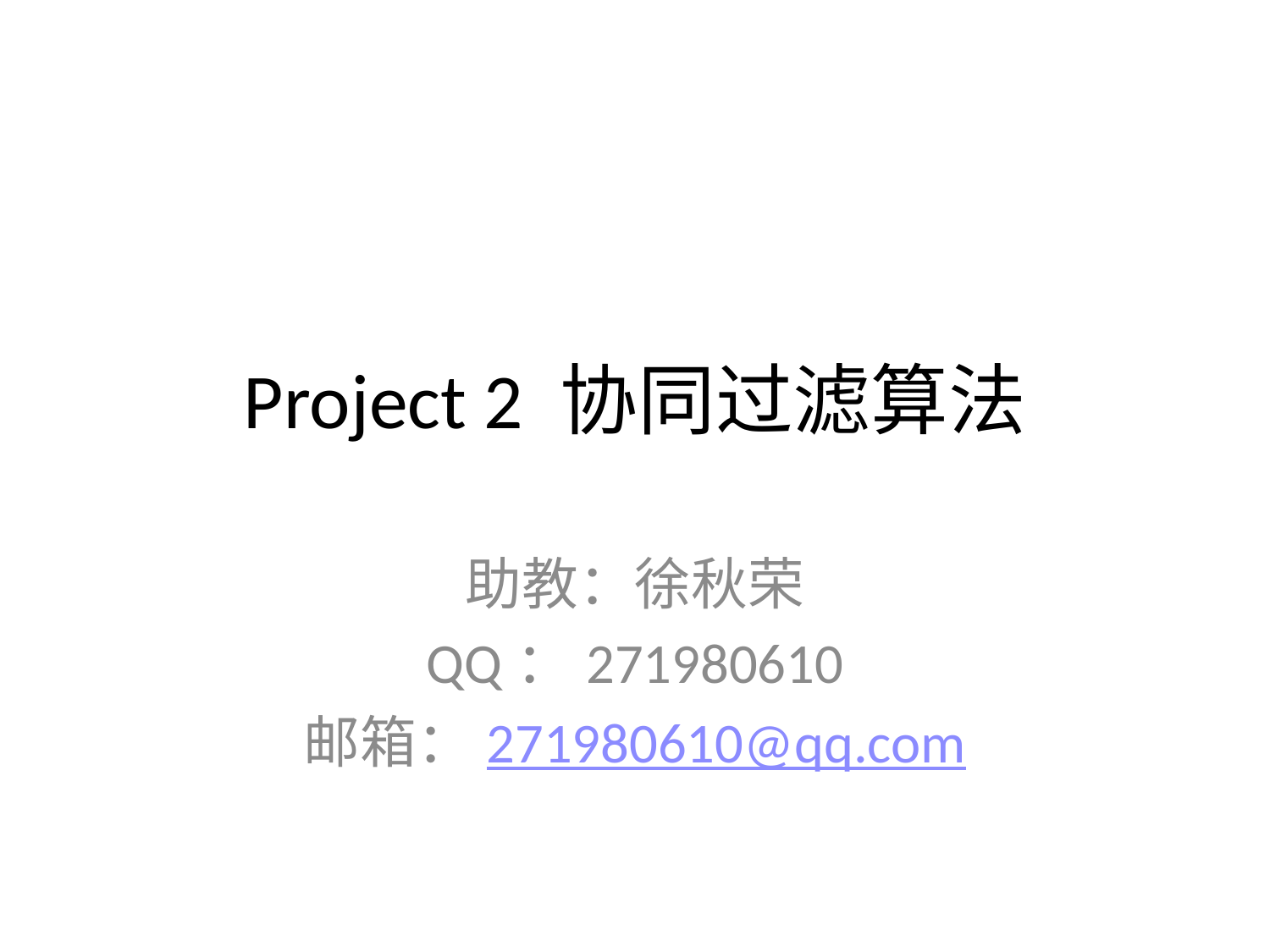

# Project 2 协同过滤算法
助教：徐秋荣
QQ：271980610
邮箱：271980610@qq.com